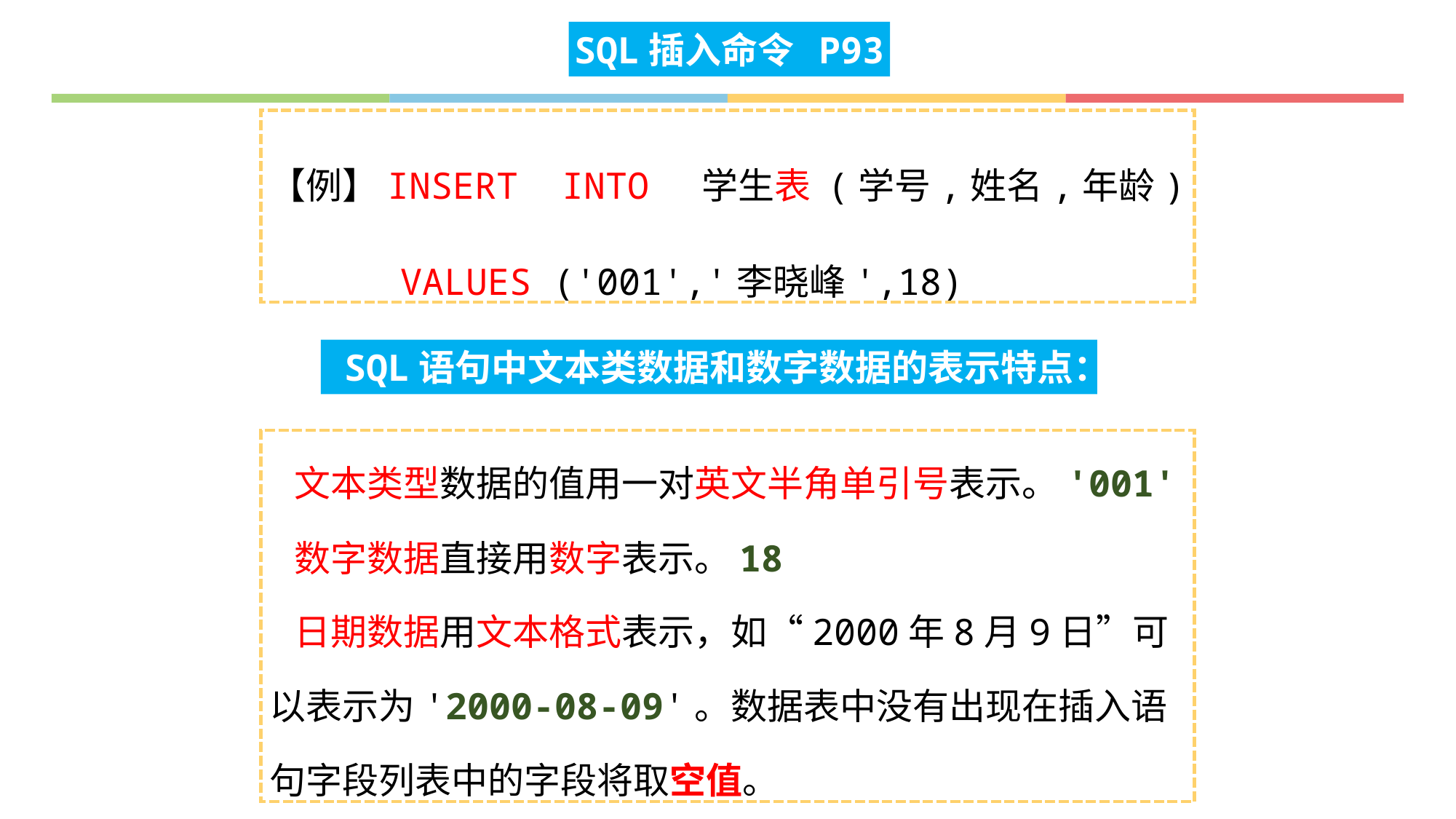

SQL插入命令  P93
【例】INSERT  INTO  学生表 (学号,姓名,年龄)
      VALUES ('001','李晓峰',18)
SQL语句中文本类数据和数字数据的表示特点：
  文本类型数据的值用一对英文半角单引号表示。'001'
  数字数据直接用数字表示。18
  日期数据用文本格式表示，如“2000年8月9日”可以表示为'2000-08-09'。数据表中没有出现在插入语句字段列表中的字段将取空值。